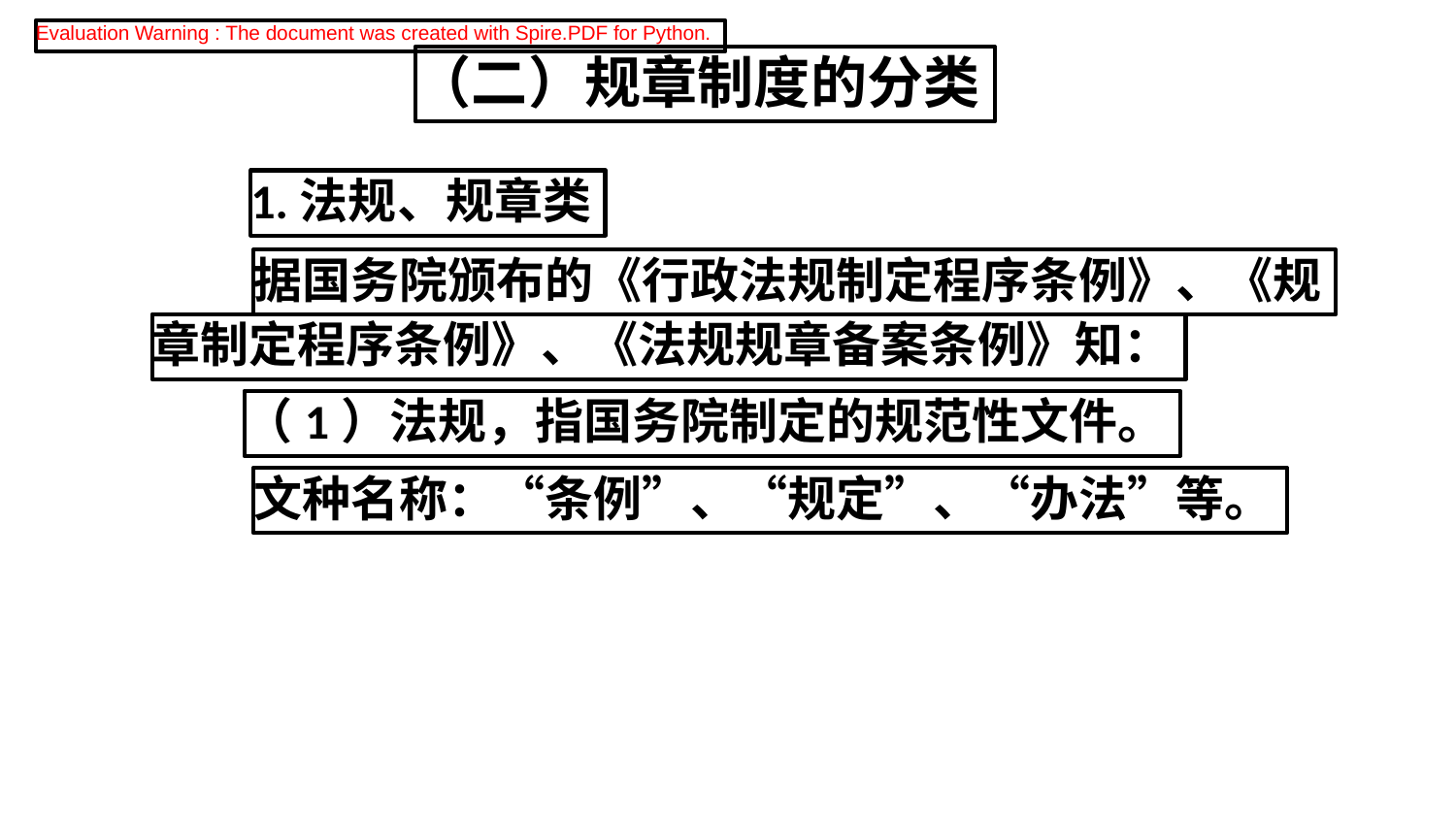

Evaluation Warning : The document was created with Spire.PDF for Python.
（二）规章制度的分类
1.法规、规章类
据国务院颁布的《行政法规制定程序条例》、《规
章制定程序条例》、《法规规章备案条例》知：
（1）法规，指国务院制定的规范性文件。
文种名称：“条例”、“规定”、“办法”等。